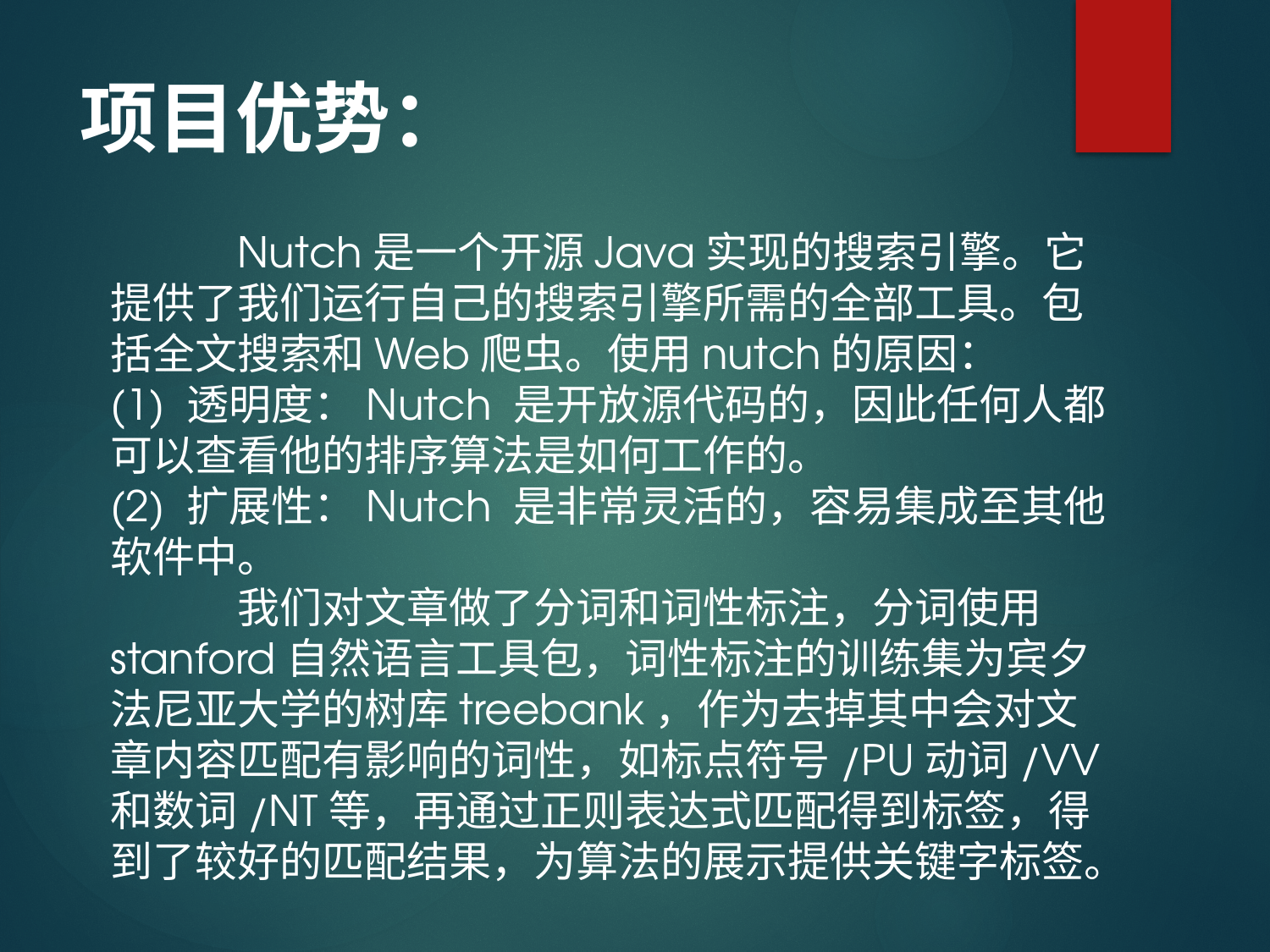

# 项目优势：
	Nutch是一个开源Java实现的搜索引擎。它提供了我们运行自己的搜索引擎所需的全部工具。包括全文搜索和Web爬虫。使用nutch的原因：
(1) 透明度：Nutch 是开放源代码的，因此任何人都可以查看他的排序算法是如何工作的。
(2) 扩展性：Nutch 是非常灵活的，容易集成至其他软件中。
	我们对文章做了分词和词性标注，分词使用stanford自然语言工具包，词性标注的训练集为宾夕法尼亚大学的树库treebank，作为去掉其中会对文章内容匹配有影响的词性，如标点符号/PU动词/VV和数词/NT等，再通过正则表达式匹配得到标签，得到了较好的匹配结果，为算法的展示提供关键字标签。